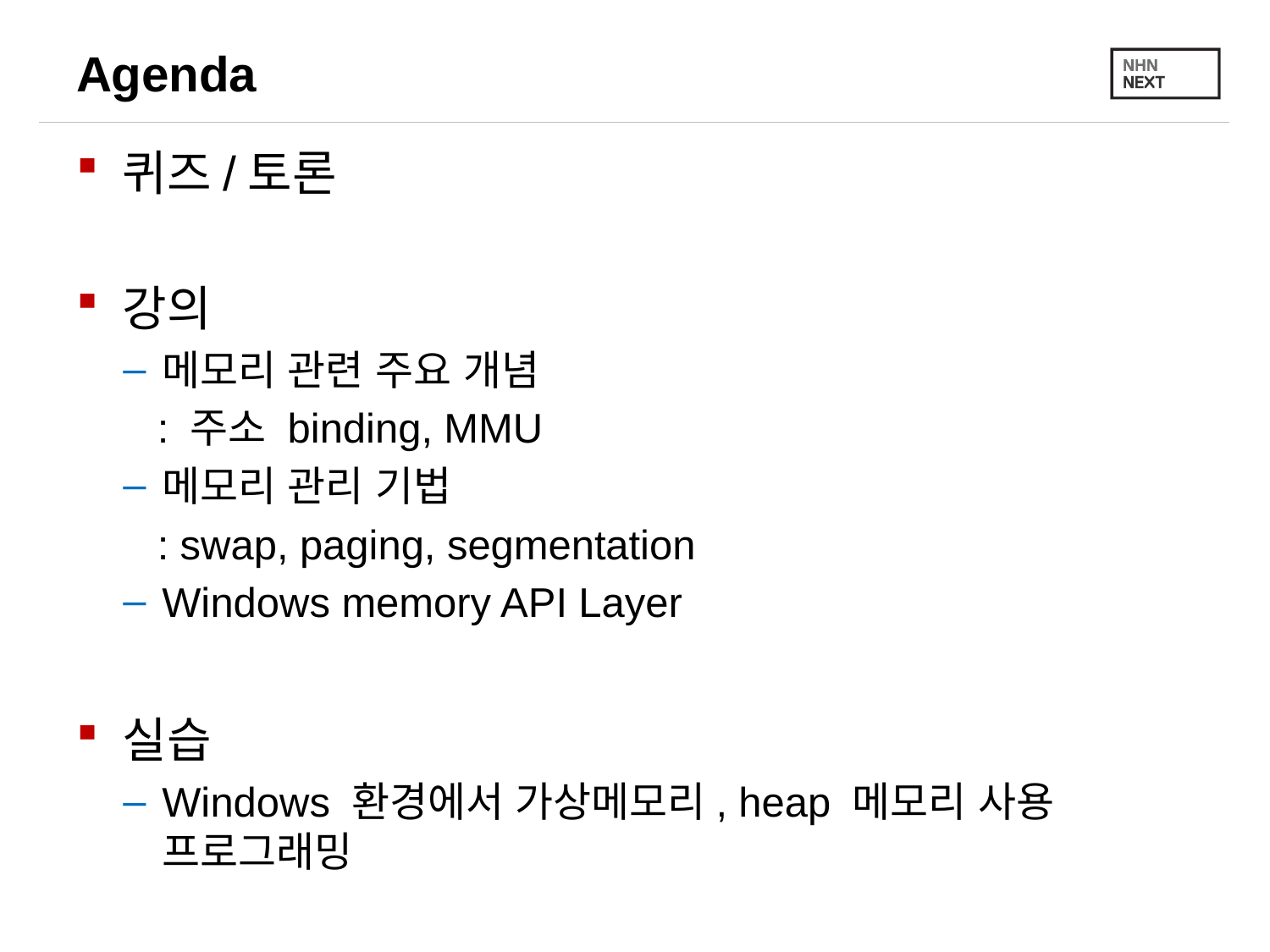

# Agenda
퀴즈/토론

강의
메모리 관련 주요 개념
   : 주소 binding, MMU
메모리 관리 기법
   : swap, paging, segmentation
Windows memory API Layer

실습
Windows 환경에서 가상메모리, heap 메모리 사용 프로그래밍